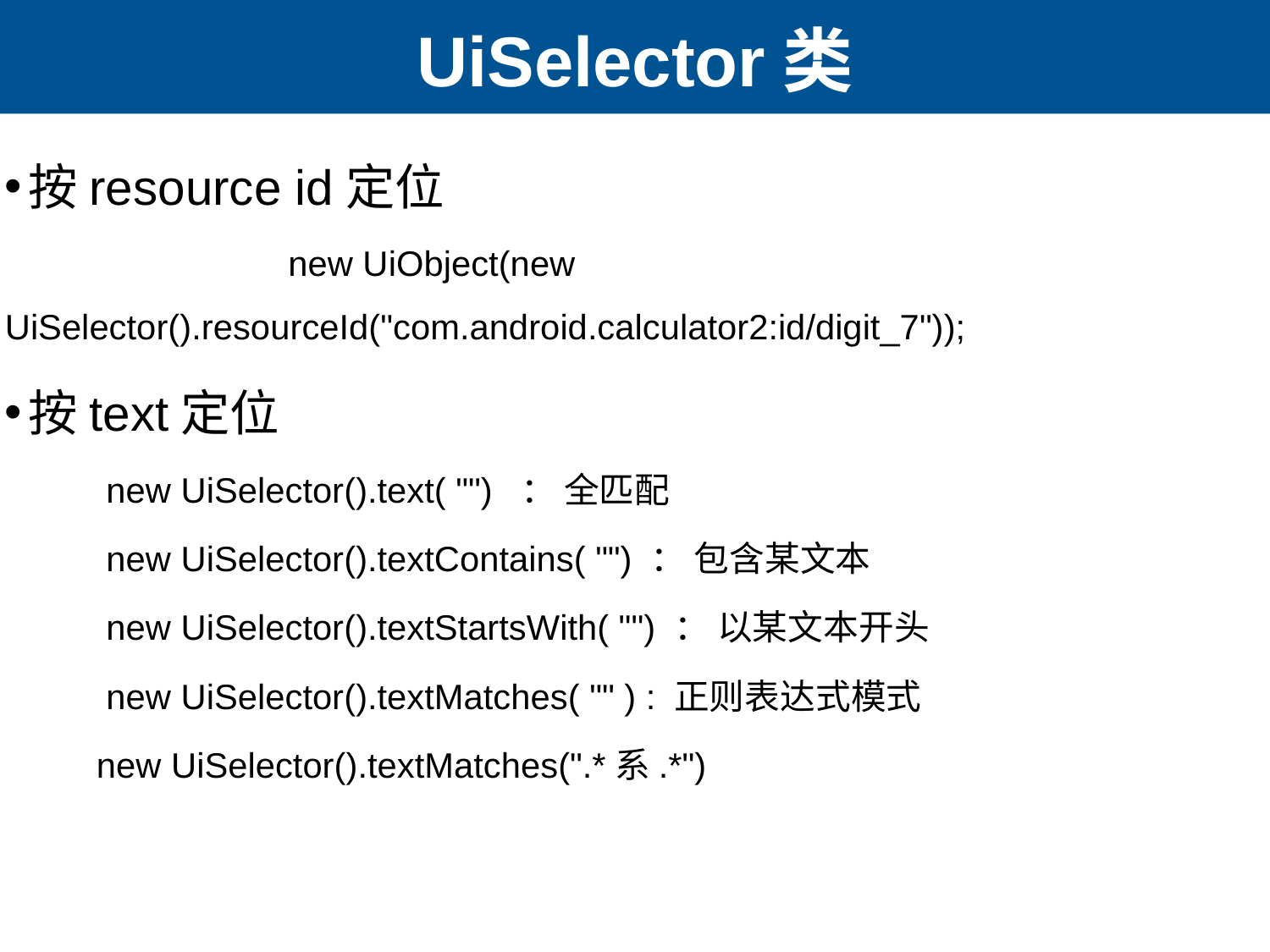

# UiSelector类
按resource id定位
		   new UiObject(new       UiSelector().resourceId("com.android.calculator2:id/digit_7"));
按text定位
 new UiSelector().text( "")  ： 全匹配
 new UiSelector().textContains( "") ： 包含某文本
 new UiSelector().textStartsWith( "") ： 以某文本开头
 new UiSelector().textMatches( "" ) : 正则表达式模式
new UiSelector().textMatches(".*系.*")